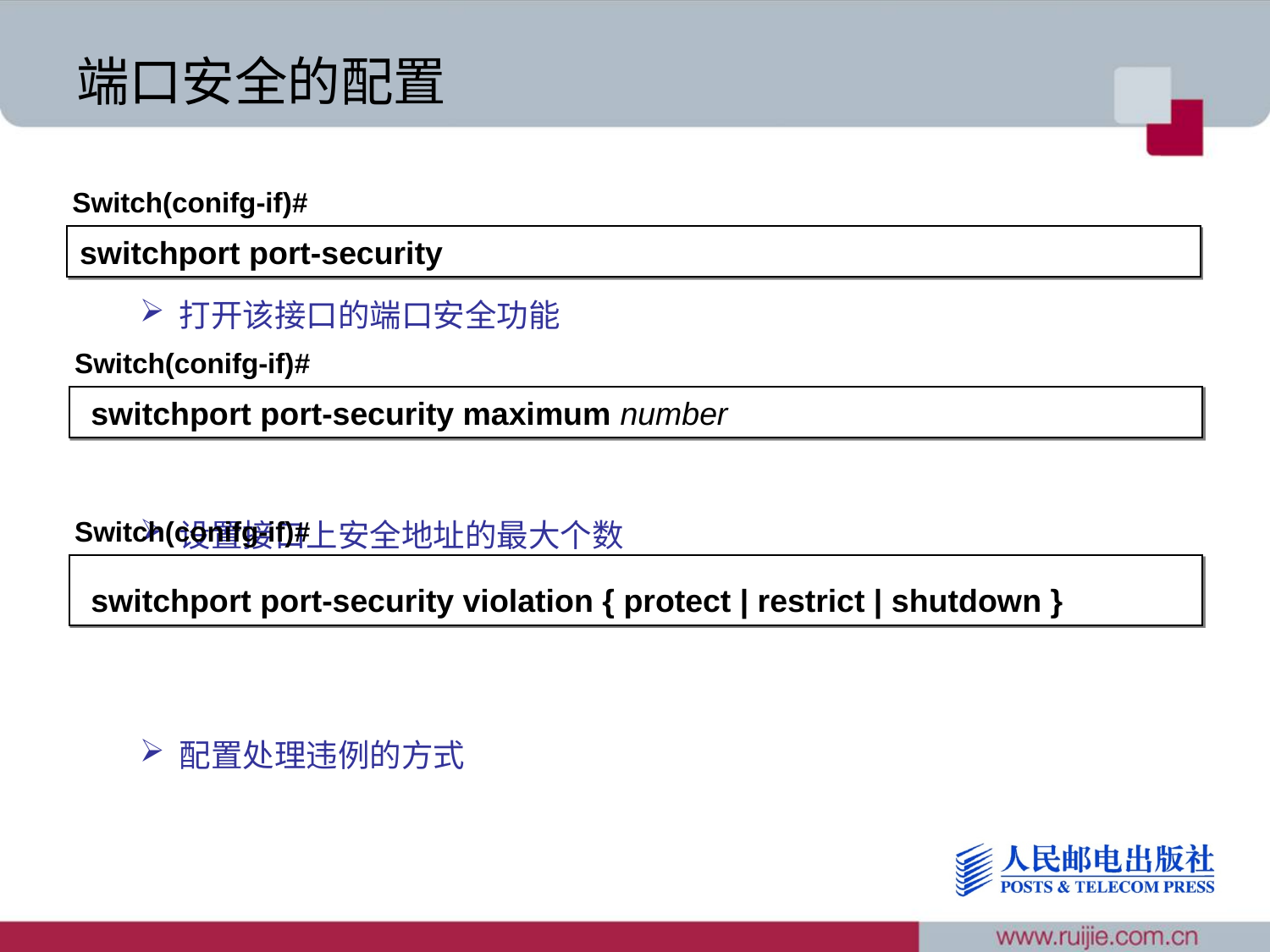

# 端口安全的配置
Switch(conifg-if)#
switchport port-security
打开该接口的端口安全功能

设置接口上安全地址的最大个数

配置处理违例的方式
Switch(conifg-if)#
 switchport port-security maximum number
Switch(conifg-if)#
 switchport port-security violation { protect | restrict | shutdown }